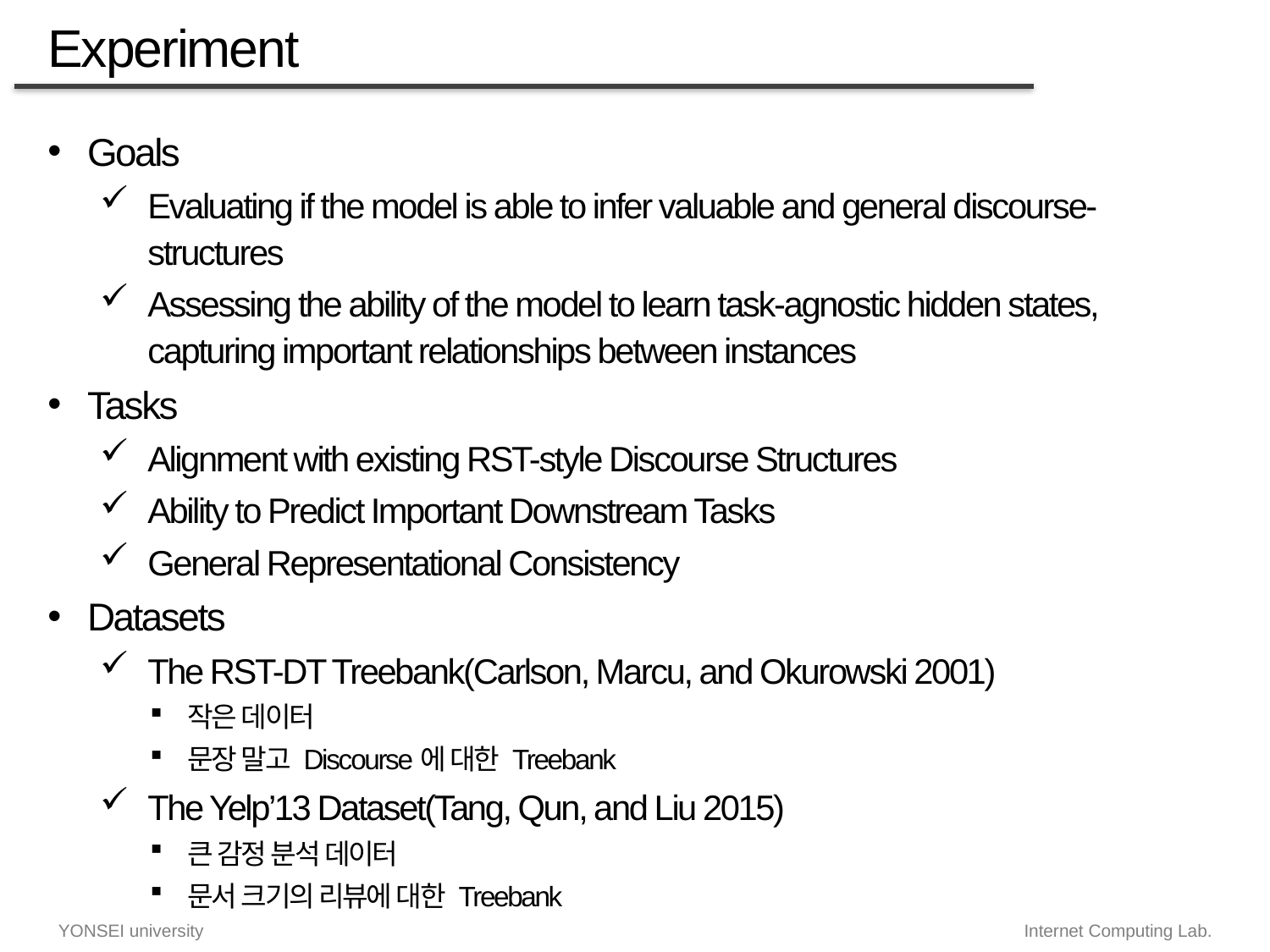

# Experiment
Goals
Evaluating if the model is able to infer valuable and general discourse-structures
Assessing the ability of the model to learn task-agnostic hidden states, capturing important relationships between instances
Tasks
Alignment with existing RST-style Discourse Structures
Ability to Predict Important Downstream Tasks
General Representational Consistency
Datasets
The RST-DT Treebank(Carlson, Marcu, and Okurowski 2001)
작은 데이터
문장 말고 Discourse에 대한 Treebank
The Yelp’13 Dataset(Tang, Qun, and Liu 2015)
큰 감정 분석 데이터
문서 크기의 리뷰에 대한 Treebank